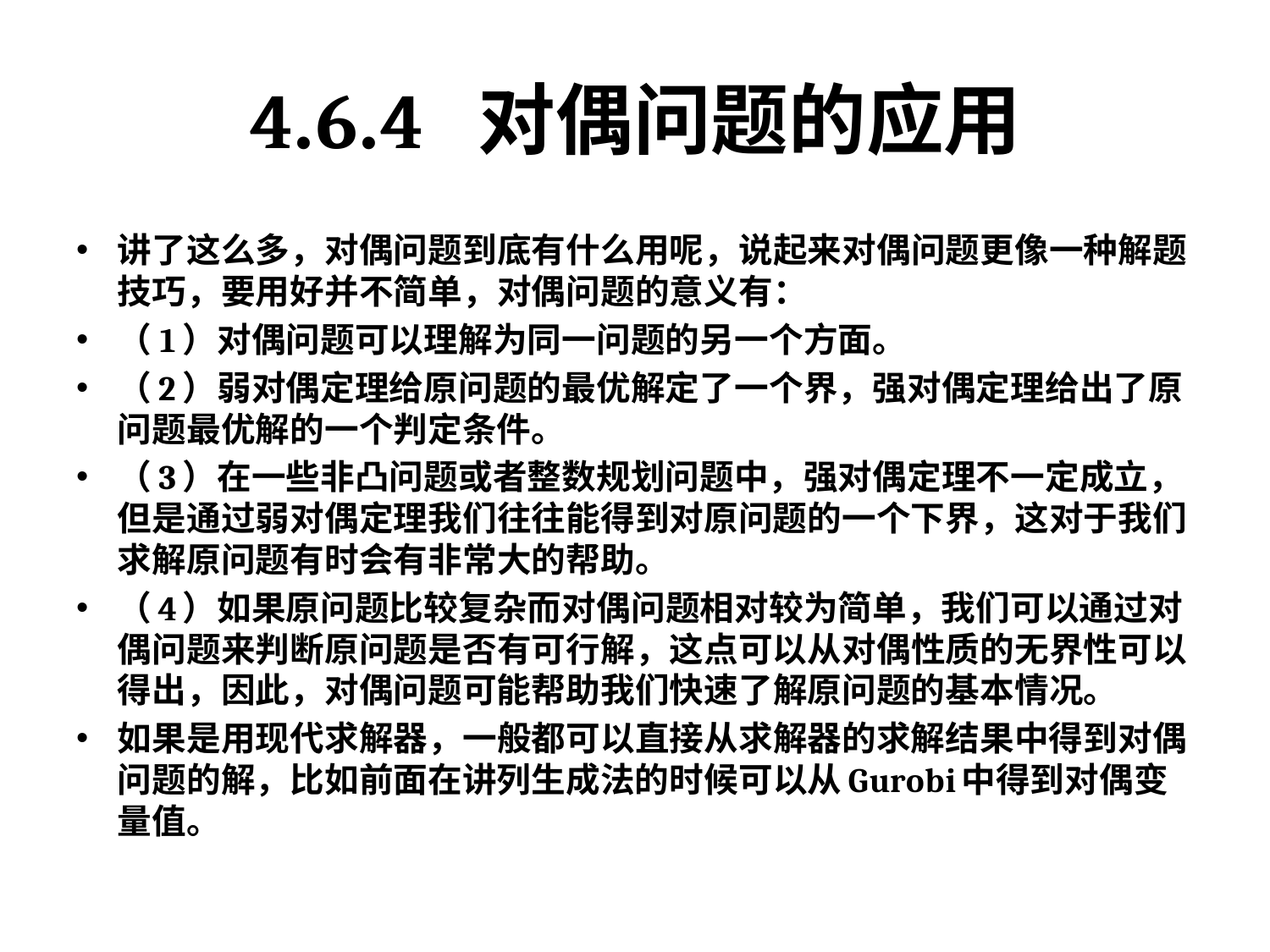

# 4.6.4  对偶问题的应用
讲了这么多，对偶问题到底有什么用呢，说起来对偶问题更像一种解题技巧，要用好并不简单，对偶问题的意义有：
（1）对偶问题可以理解为同一问题的另一个方面。
（2）弱对偶定理给原问题的最优解定了一个界，强对偶定理给出了原问题最优解的一个判定条件。
（3）在一些非凸问题或者整数规划问题中，强对偶定理不一定成立，但是通过弱对偶定理我们往往能得到对原问题的一个下界，这对于我们求解原问题有时会有非常大的帮助。
（4）如果原问题比较复杂而对偶问题相对较为简单，我们可以通过对偶问题来判断原问题是否有可行解，这点可以从对偶性质的无界性可以得出，因此，对偶问题可能帮助我们快速了解原问题的基本情况。
如果是用现代求解器，一般都可以直接从求解器的求解结果中得到对偶问题的解，比如前面在讲列生成法的时候可以从Gurobi中得到对偶变量值。